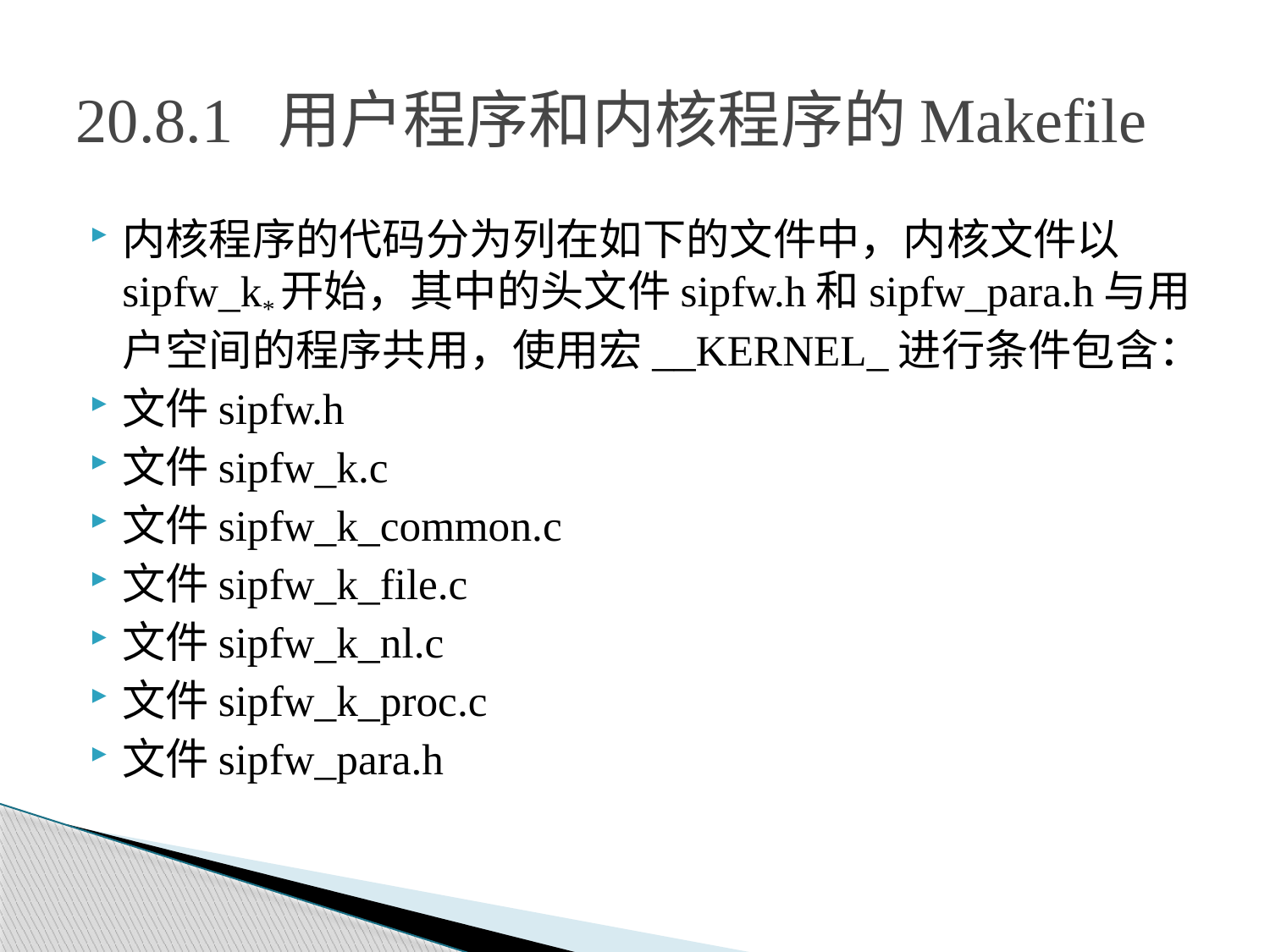

# 20.8.1  用户程序和内核程序的Makefile
内核程序的代码分为列在如下的文件中，内核文件以sipfw_k*开始，其中的头文件sipfw.h和sipfw_para.h与用户空间的程序共用，使用宏__KERNEL_进行条件包含：
文件sipfw.h
文件sipfw_k.c
文件sipfw_k_common.c
文件sipfw_k_file.c
文件sipfw_k_nl.c
文件sipfw_k_proc.c
文件sipfw_para.h